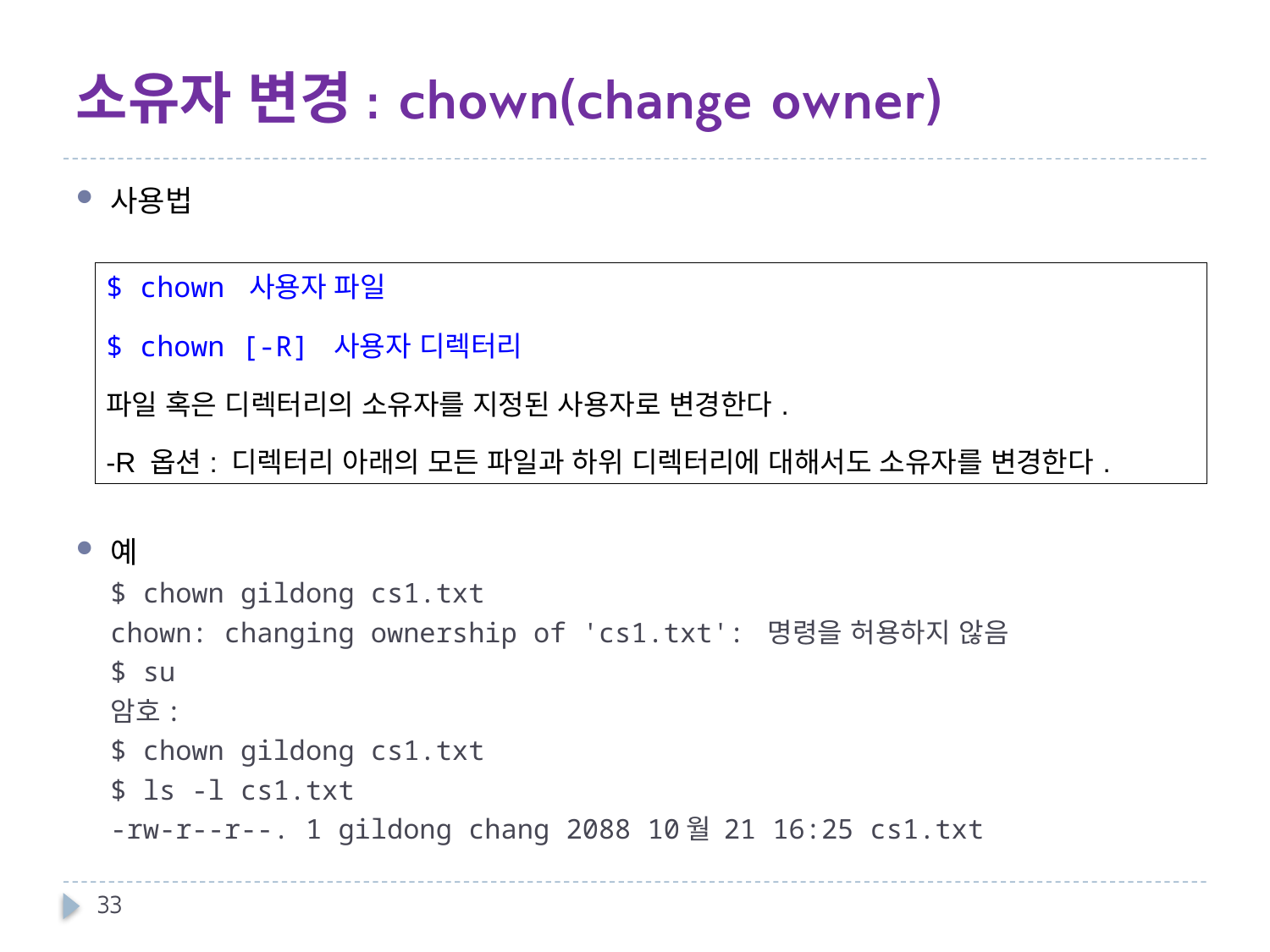

# 소유자 변경: chown(change owner)
사용법

예
$ chown gildong cs1.txt
chown: changing ownership of 'cs1.txt': 명령을 허용하지 않음
$ su
암호:
$ chown gildong cs1.txt
$ ls -l cs1.txt
-rw-r--r--. 1 gildong chang 2088 10월 21 16:25 cs1.txt

| $ chown 사용자 파일 $ chown [-R] 사용자 디렉터리 파일 혹은 디렉터리의 소유자를 지정된 사용자로 변경한다. -R 옵션: 디렉터리 아래의 모든 파일과 하위 디렉터리에 대해서도 소유자를 변경한다. |
| --- |
33